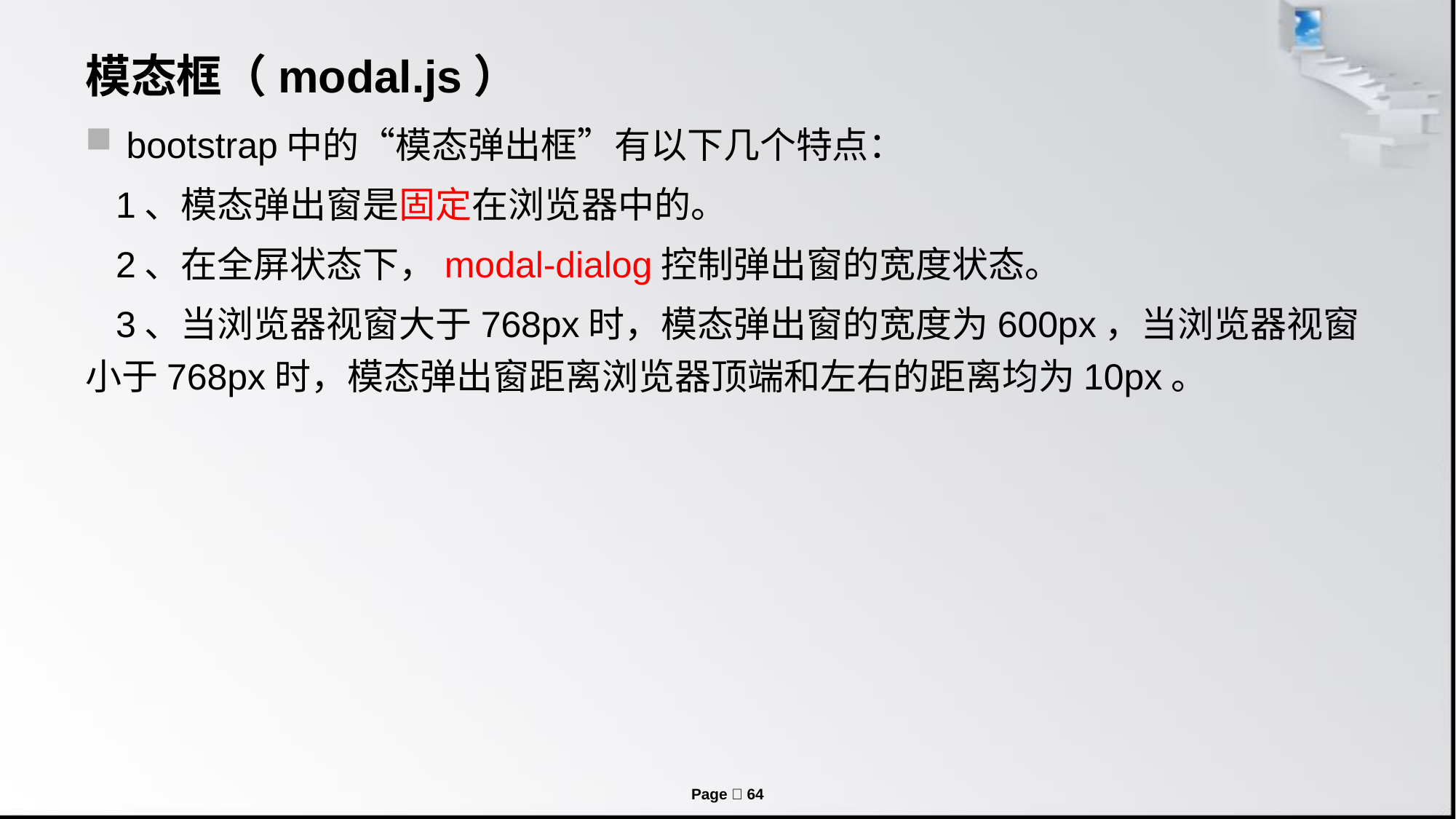

# 模态框（modal.js）
bootstrap中的“模态弹出框”有以下几个特点：
   1、模态弹出窗是固定在浏览器中的。
   2、在全屏状态下，modal-dialog控制弹出窗的宽度状态。
   3、当浏览器视窗大于768px时，模态弹出窗的宽度为600px，当浏览器视窗小于768px时，模态弹出窗距离浏览器顶端和左右的距离均为10px。